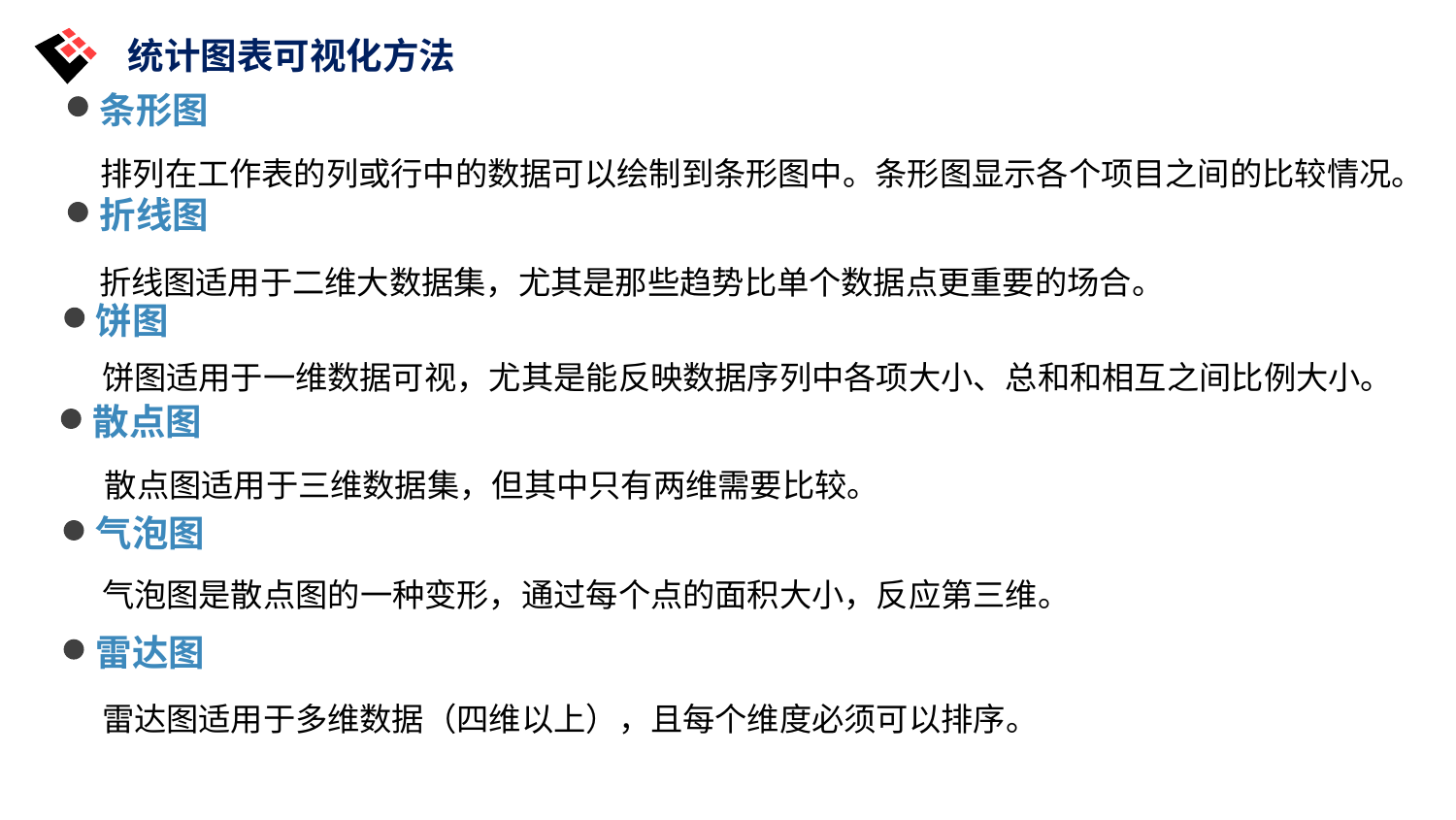

统计图表可视化方法

条形图

排列在工作表的列或行中的数据可以绘制到条形图中。条形图显示各个项目之间的比较情况。
折线图

折线图适用于二维大数据集，尤其是那些趋势比单个数据点更重要的场合。
饼图

饼图适用于一维数据可视，尤其是能反映数据序列中各项大小、总和和相互之间比例大小。
散点图

散点图适用于三维数据集，但其中只有两维需要比较。
气泡图

气泡图是散点图的一种变形，通过每个点的面积大小，反应第三维。
雷达图

雷达图适用于多维数据（四维以上），且每个维度必须可以排序。